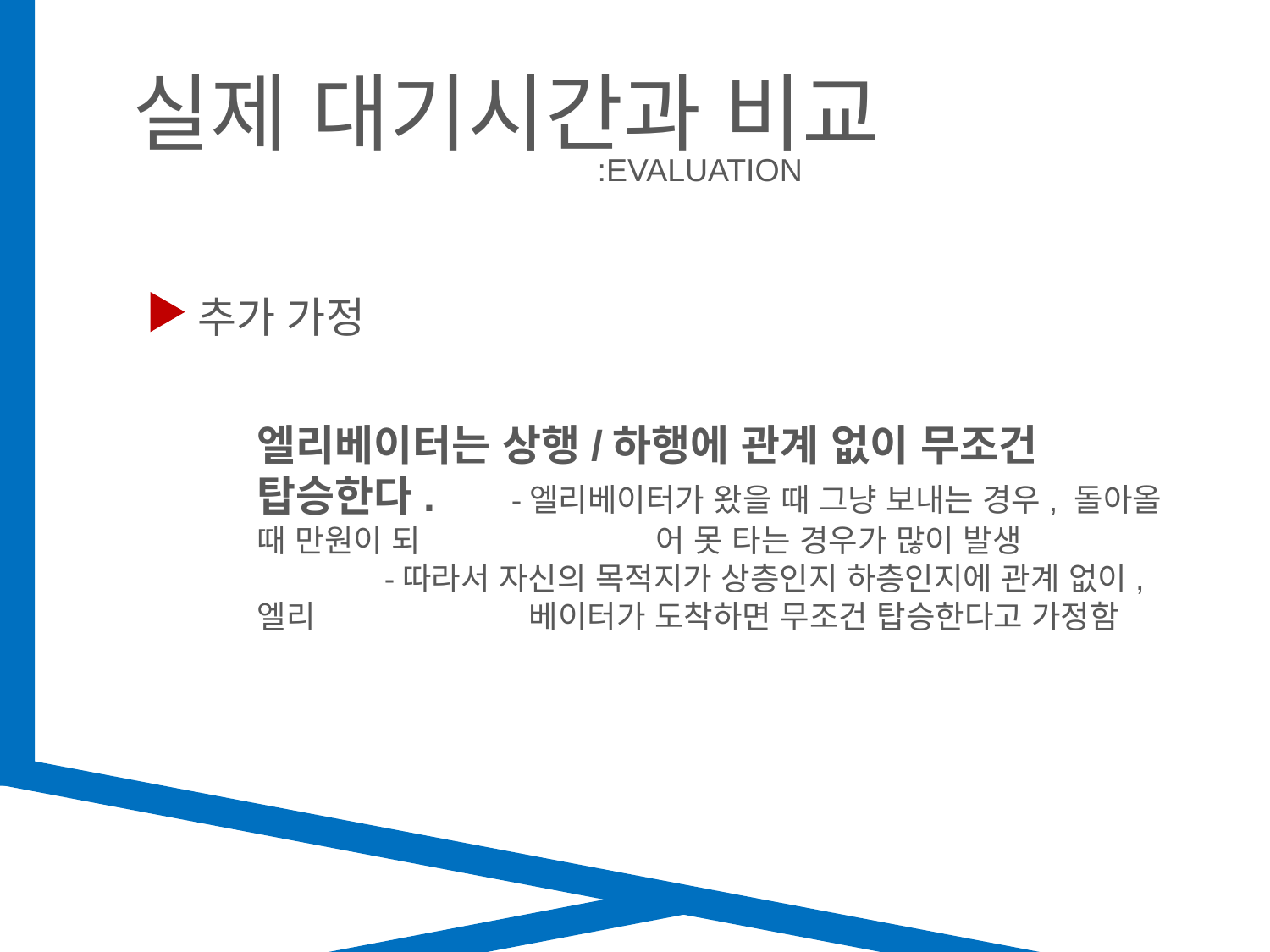

실제 대기시간과 비교
:EVALUATION
추가 가정

엘리베이터는 상행/하행에 관계 없이 무조건 탑승한다.	-엘리베이터가 왔을 때 그냥 보내는 경우, 돌아올 때 만원이 되	   	  어 못 타는 경우가 많이 발생
	-따라서 자신의 목적지가 상층인지 하층인지에 관계 없이, 엘리	 	  베이터가 도착하면 무조건 탑승한다고 가정함